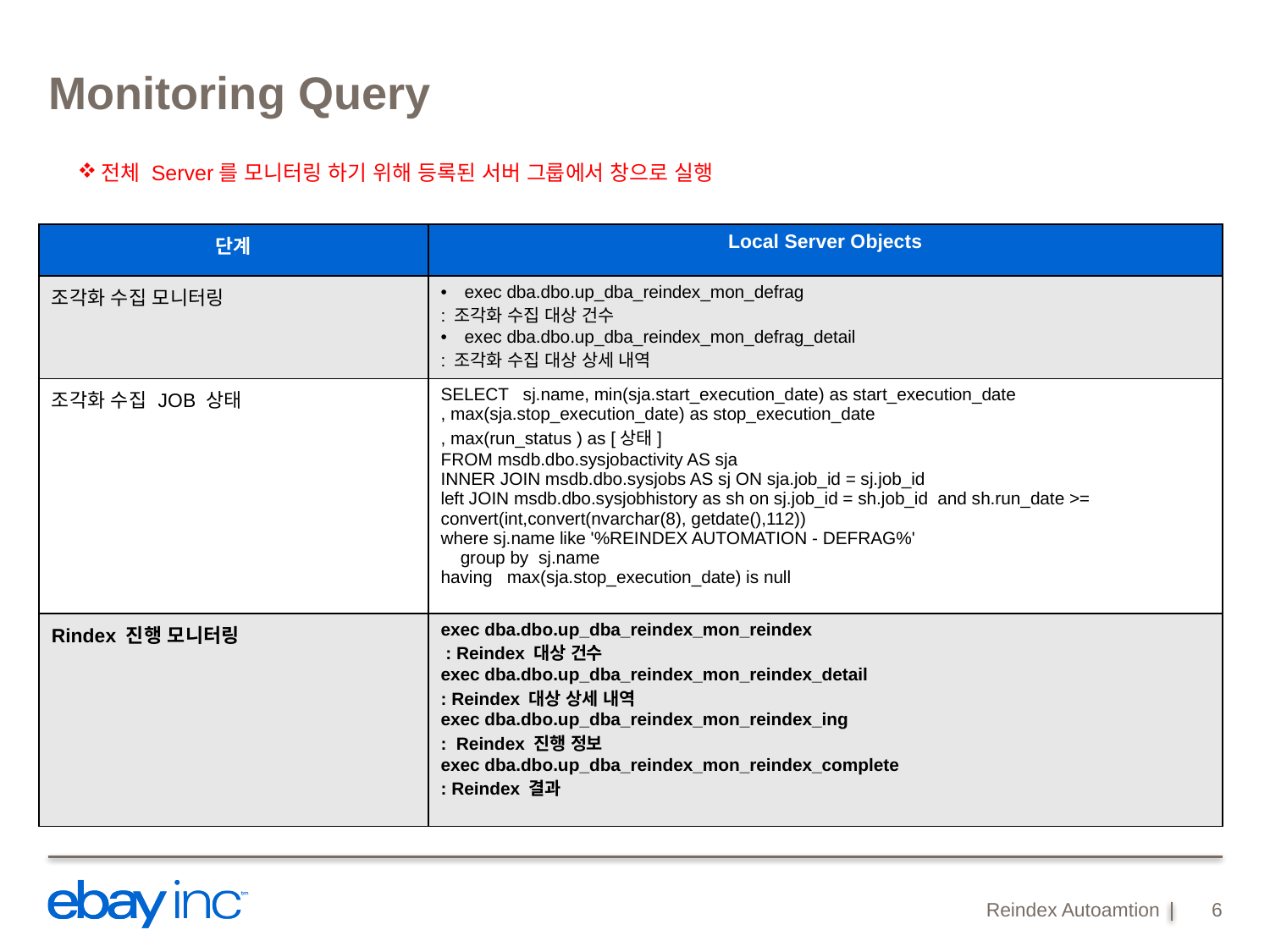

# Monitoring Query
전체 Server를 모니터링 하기 위해 등록된 서버 그룹에서 창으로 실행

| 단계 | Local Server Objects |
| --- | --- |
| 조각화 수집 모니터링 | exec dba.dbo.up\_dba\_reindex\_mon\_defrag : 조각화 수집 대상 건수 exec dba.dbo.up\_dba\_reindex\_mon\_defrag\_detail : 조각화 수집 대상 상세 내역 |
| 조각화 수집 JOB 상태 | SELECT sj.name, min(sja.start\_execution\_date) as start\_execution\_date , max(sja.stop\_execution\_date) as stop\_execution\_date , max(run\_status ) as [상태] FROM msdb.dbo.sysjobactivity AS sja INNER JOIN msdb.dbo.sysjobs AS sj ON sja.job\_id = sj.job\_id left JOIN msdb.dbo.sysjobhistory as sh on sj.job\_id = sh.job\_id and sh.run\_date >= convert(int,convert(nvarchar(8), getdate(),112)) where sj.name like '%REINDEX AUTOMATION - DEFRAG%' group by sj.name having max(sja.stop\_execution\_date) is null |
| Rindex 진행 모니터링 | exec dba.dbo.up\_dba\_reindex\_mon\_reindex : Reindex 대상 건수 exec dba.dbo.up\_dba\_reindex\_mon\_reindex\_detail : Reindex 대상 상세 내역 exec dba.dbo.up\_dba\_reindex\_mon\_reindex\_ing : Reindex 진행 정보 exec dba.dbo.up\_dba\_reindex\_mon\_reindex\_complete : Reindex 결과 |
Reindex Autoamtion
6